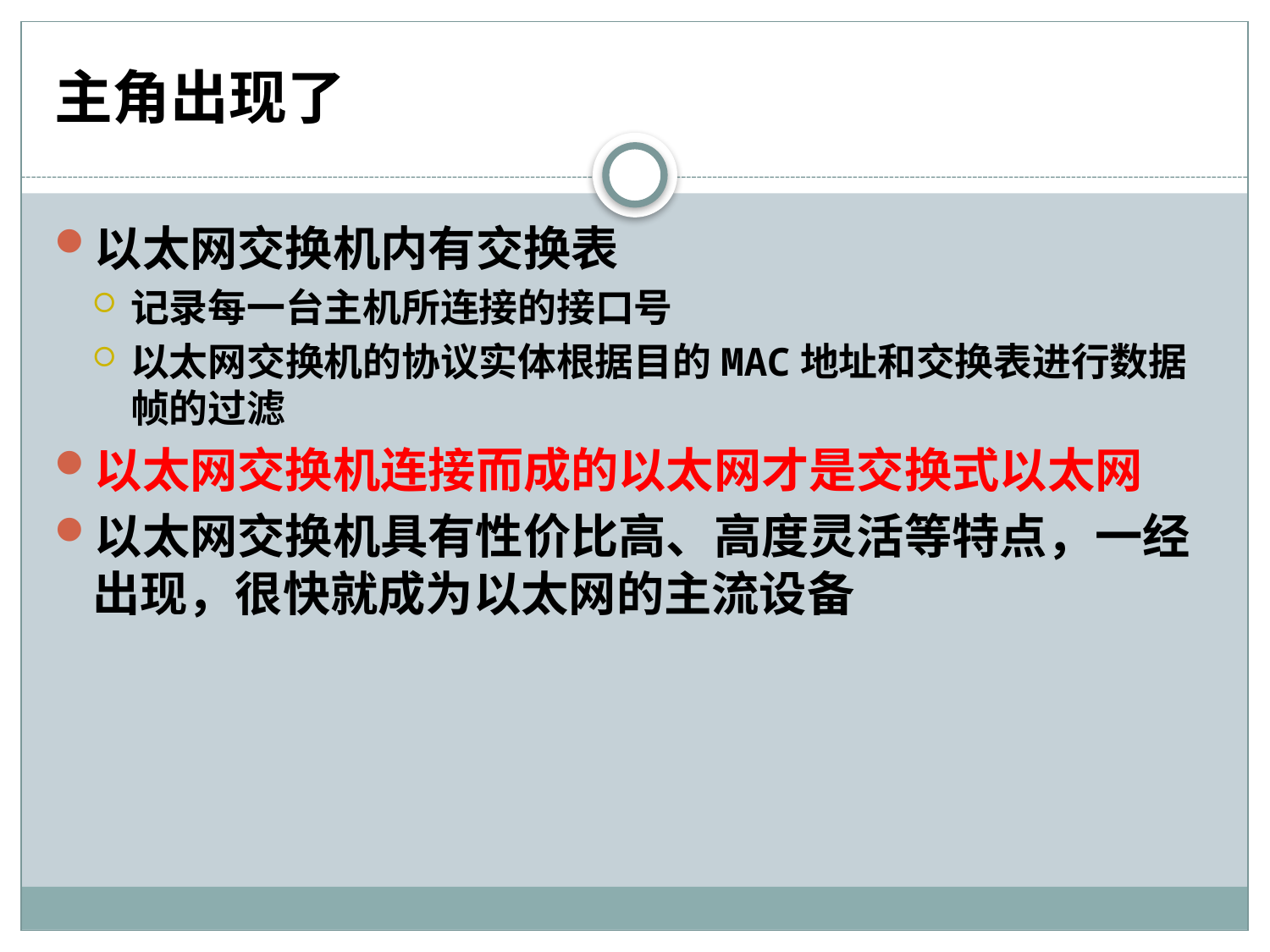

# 主角出现了
以太网交换机内有交换表
记录每一台主机所连接的接口号
以太网交换机的协议实体根据目的MAC地址和交换表进行数据帧的过滤
以太网交换机连接而成的以太网才是交换式以太网
以太网交换机具有性价比高、高度灵活等特点，一经出现，很快就成为以太网的主流设备